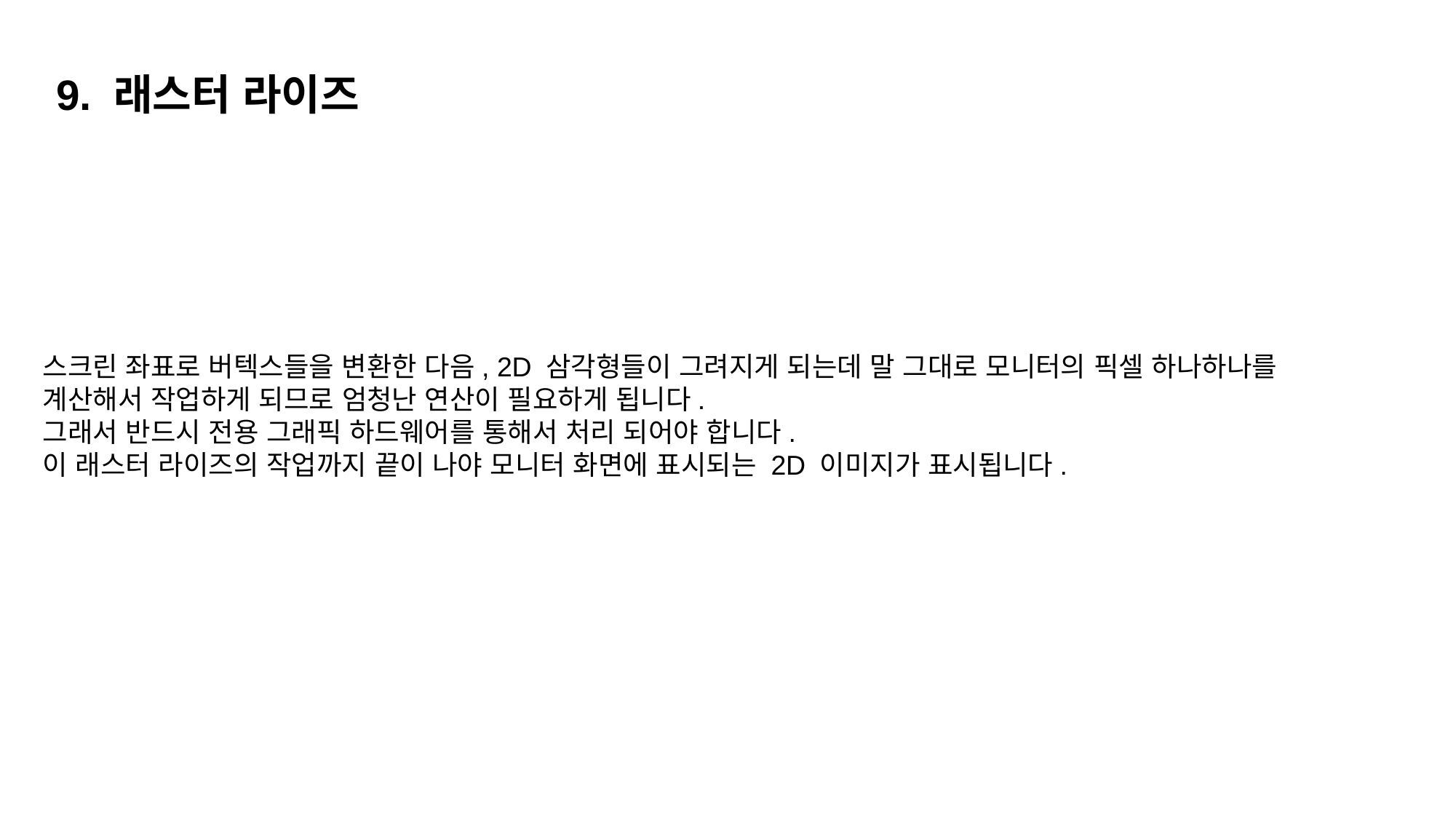

9. 래스터 라이즈
스크린 좌표로 버텍스들을 변환한 다음, 2D 삼각형들이 그려지게 되는데 말 그대로 모니터의 픽셀 하나하나를
계산해서 작업하게 되므로 엄청난 연산이 필요하게 됩니다.
그래서 반드시 전용 그래픽 하드웨어를 통해서 처리 되어야 합니다.
이 래스터 라이즈의 작업까지 끝이 나야 모니터 화면에 표시되는 2D 이미지가 표시됩니다.